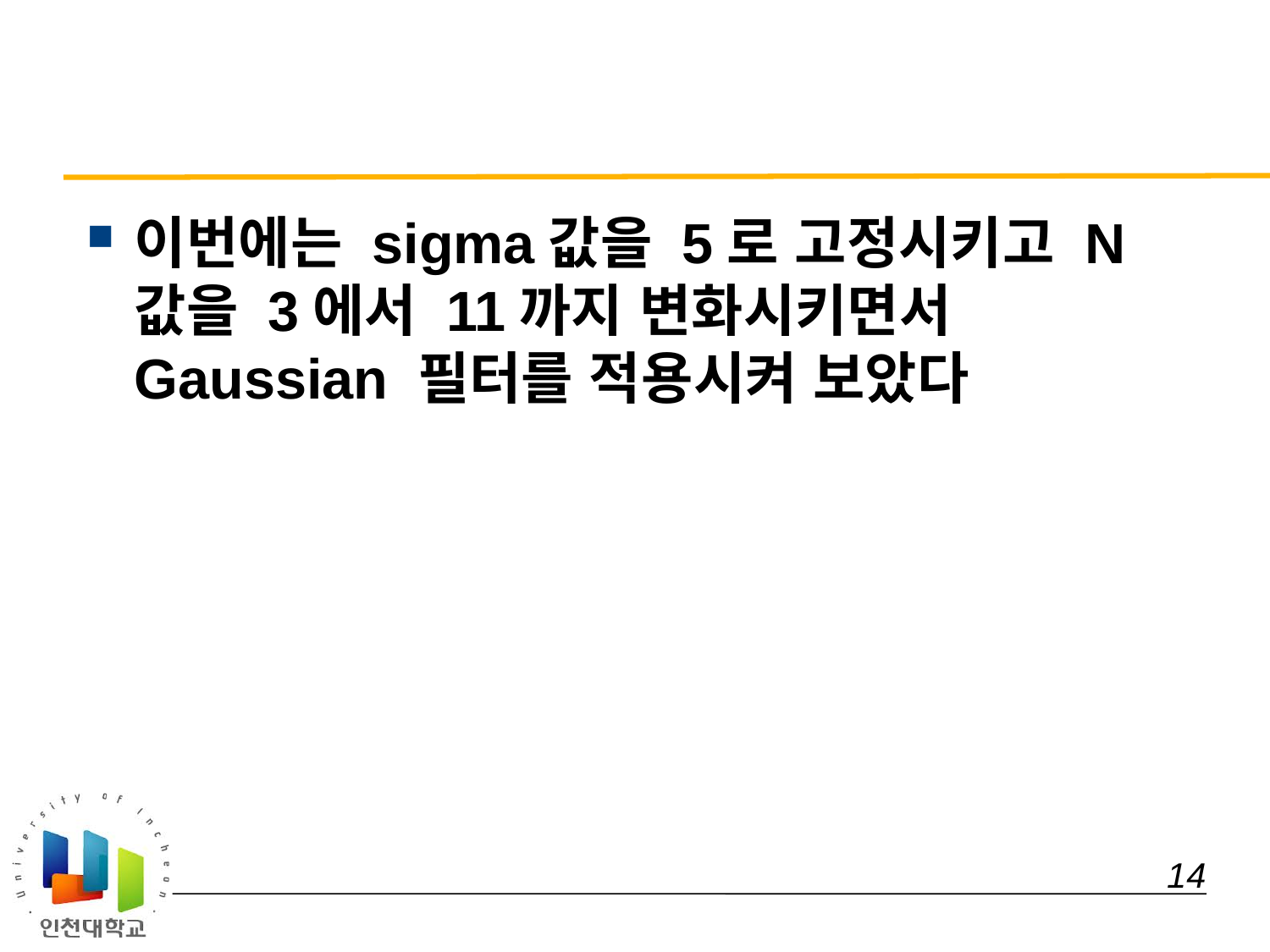

#
이번에는 sigma값을 5로 고정시키고 N값을 3에서 11까지 변화시키면서 Gaussian 필터를 적용시켜 보았다
 14